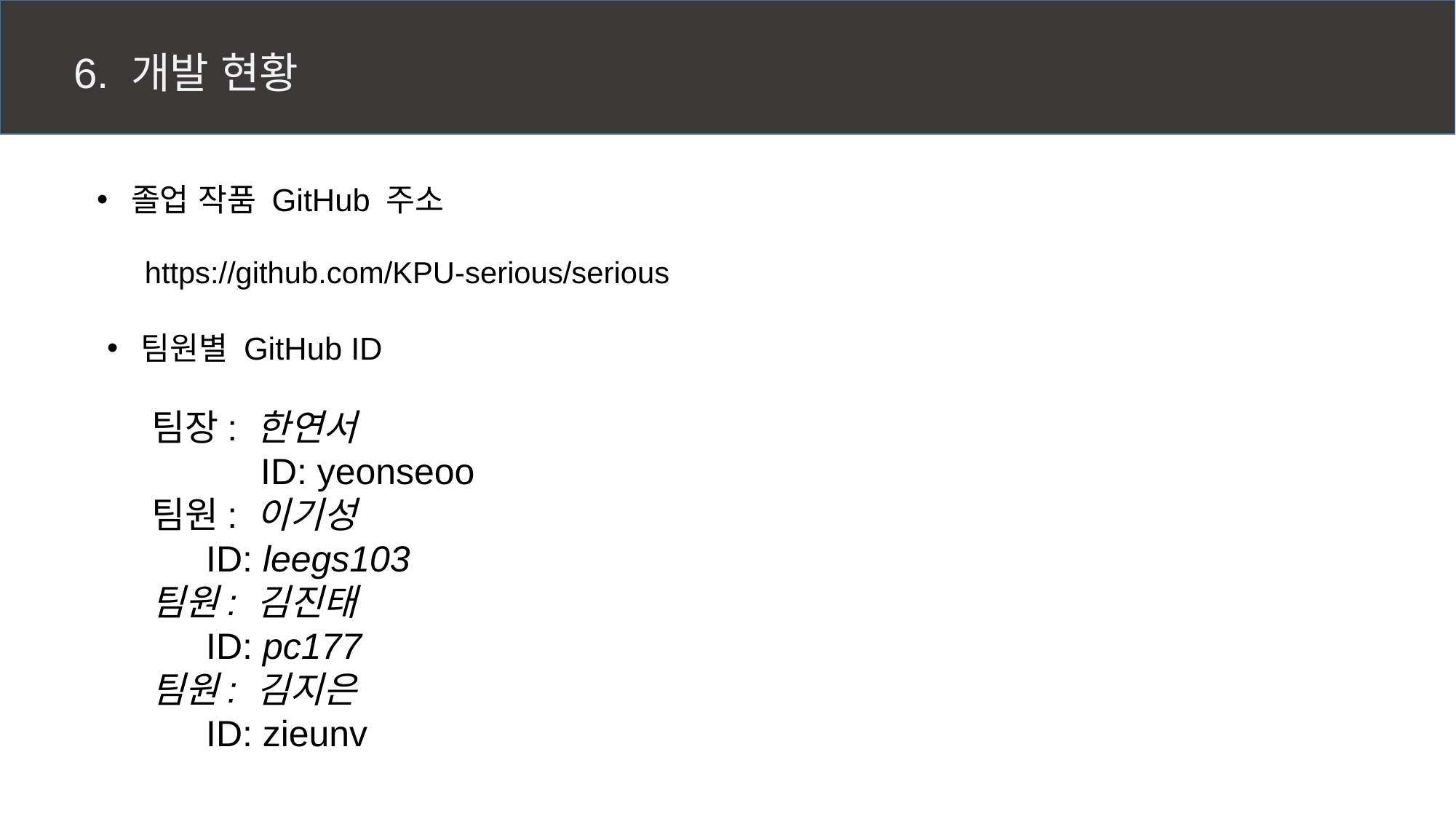

# 6. 개발 현황
  졸업 작품 GitHub 주소
https://github.com/KPU-serious/serious
  팀원별 GitHub ID
팀장: 한연서
	ID: yeonseoo
팀원: 이기성
ID: leegs103
팀원: 김진태
ID: pc177
팀원: 김지은
ID: zieunv
19